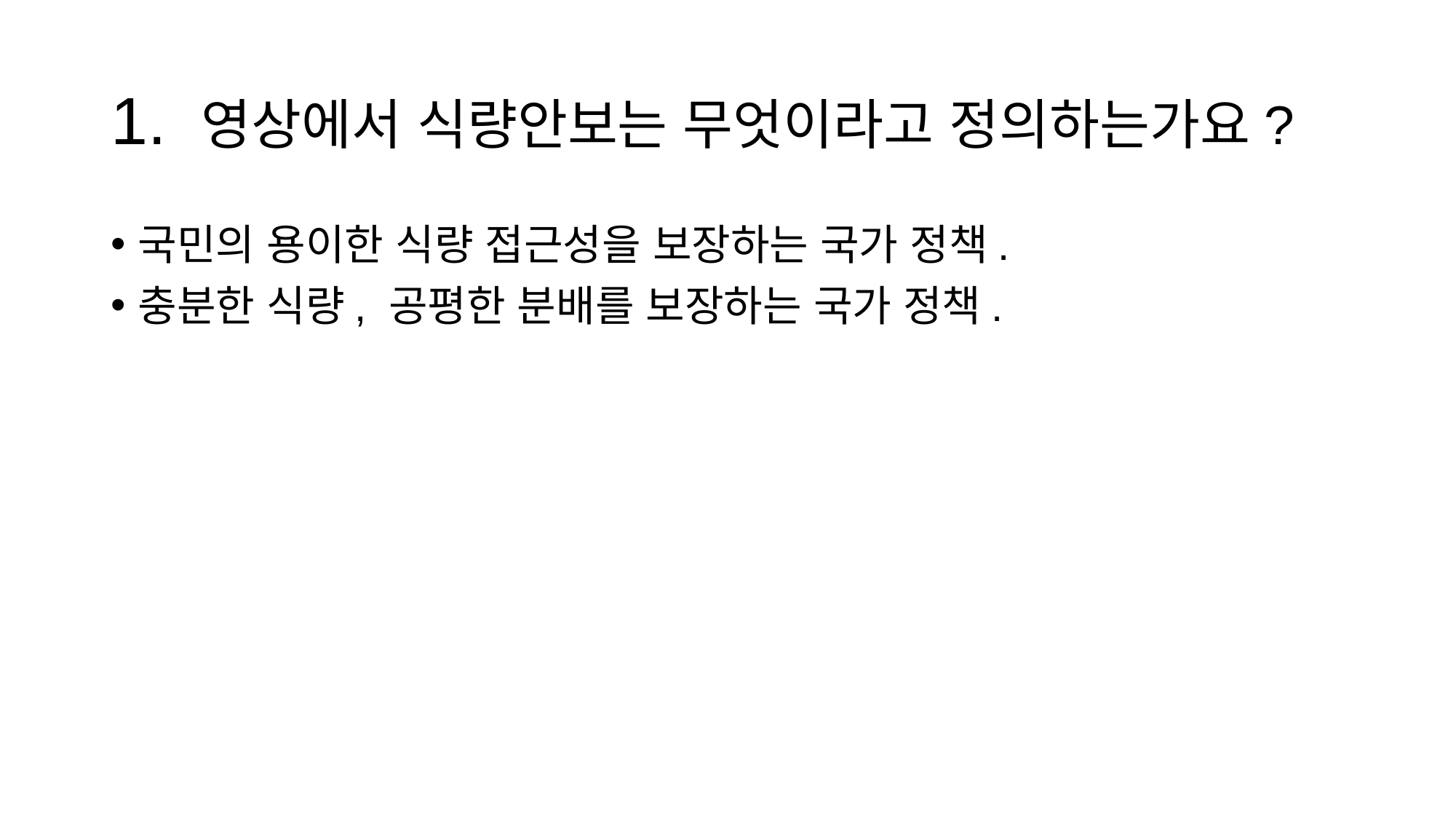

# 1. 영상에서 식량안보는 무엇이라고 정의하는가요?
국민의 용이한 식량 접근성을 보장하는 국가 정책.
충분한 식량, 공평한 분배를 보장하는 국가 정책.